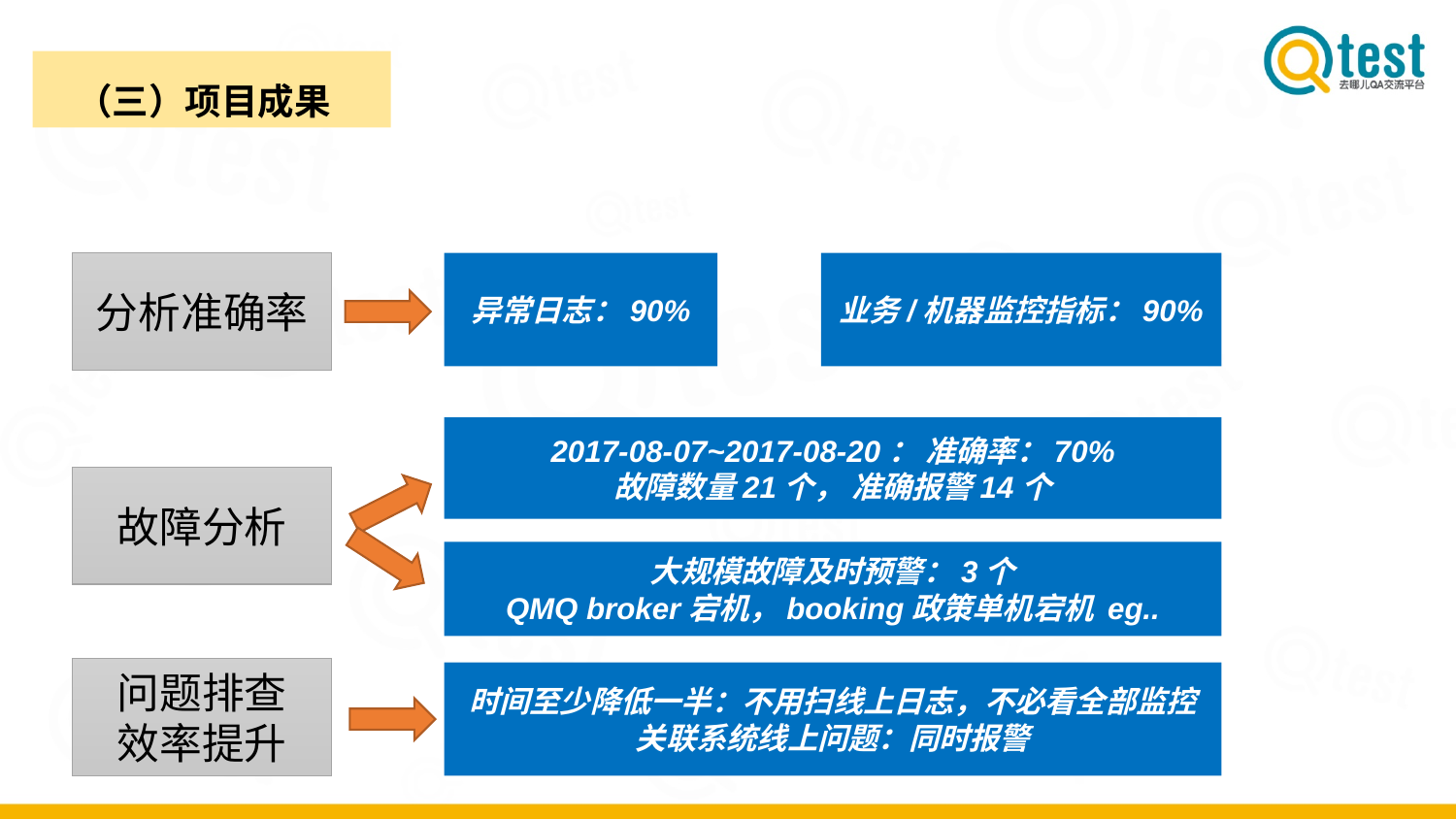

（三）项目成果
异常日志：90%
业务/机器监控指标：90%
分析准确率

2017-08-07~2017-08-20： 准确率：70%
故障数量21个， 准确报警14个
故障分析

大规模故障及时预警：3个
QMQ broker宕机，booking政策单机宕机 eg..
问题排查
效率提升
时间至少降低一半：不用扫线上日志，不必看全部监控
关联系统线上问题：同时报警